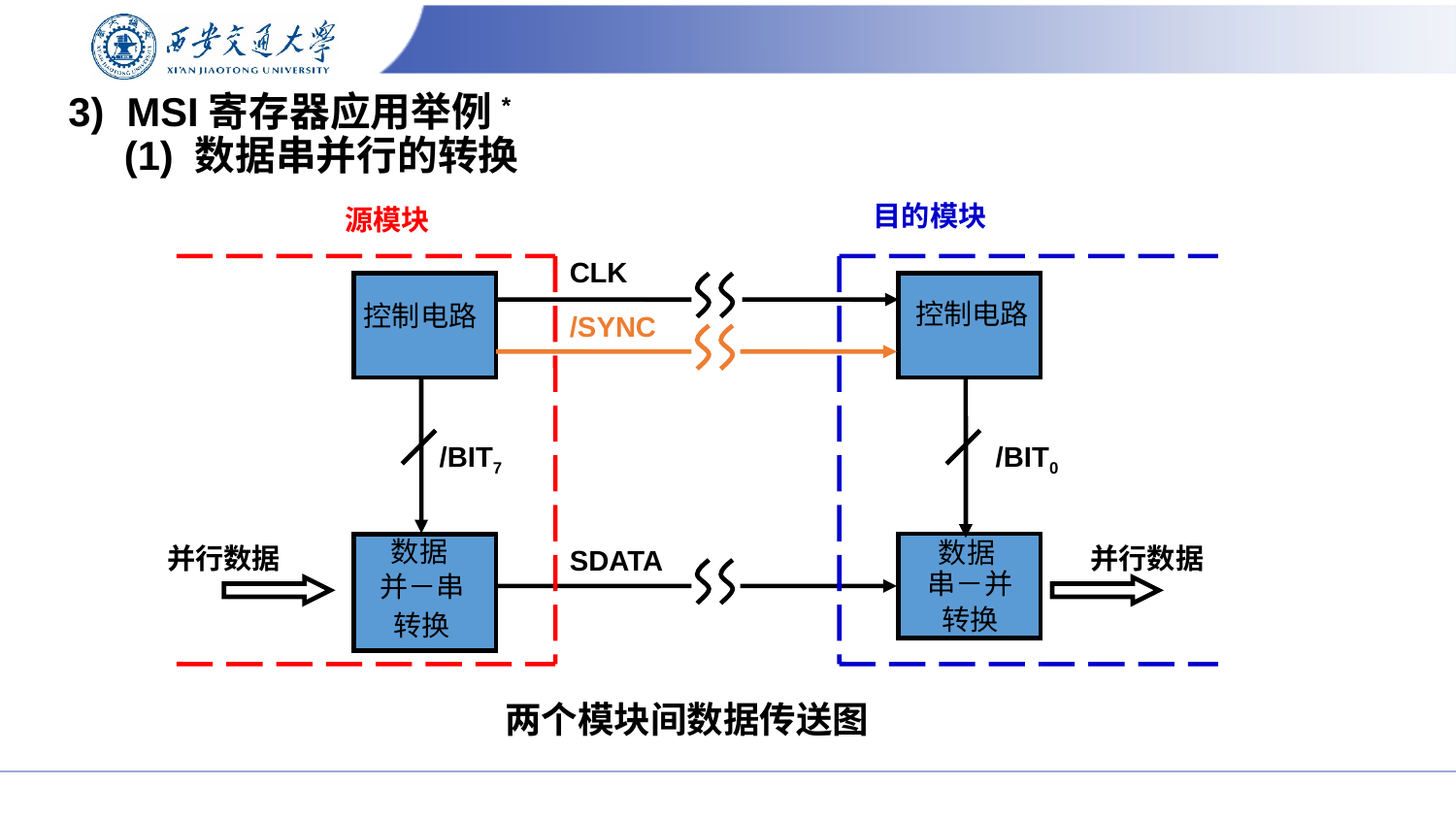

# 3)  MSI寄存器应用举例* (1) 数据串并行的转换
目的模块
源模块
CLK

控制电路
控制电路

/SYNC

/BIT7
/BIT0

并行数据
并行数据

SDATA
数据
并－串
数据
串－并

转换
转换

两个模块间数据传送图